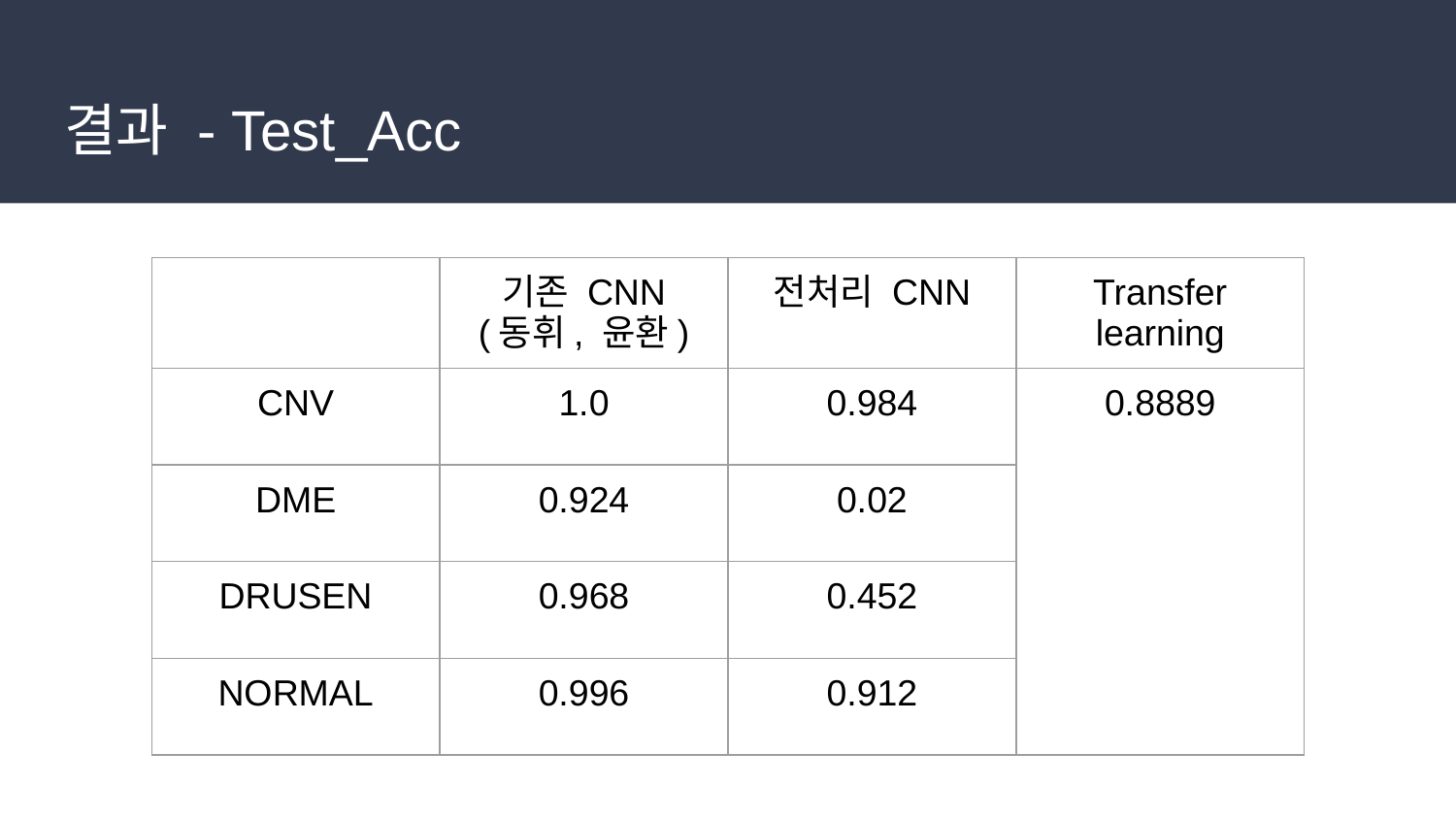

# 결과 - Test_Acc
|  | 기존 CNN (동휘, 윤환) | 전처리 CNN | Transfer learning |
| --- | --- | --- | --- |
| CNV | 1.0 | 0.984 | 0.8889 |
| DME | 0.924 | 0.02 |  |
| DRUSEN | 0.968 | 0.452 |  |
| NORMAL | 0.996 | 0.912 |  |